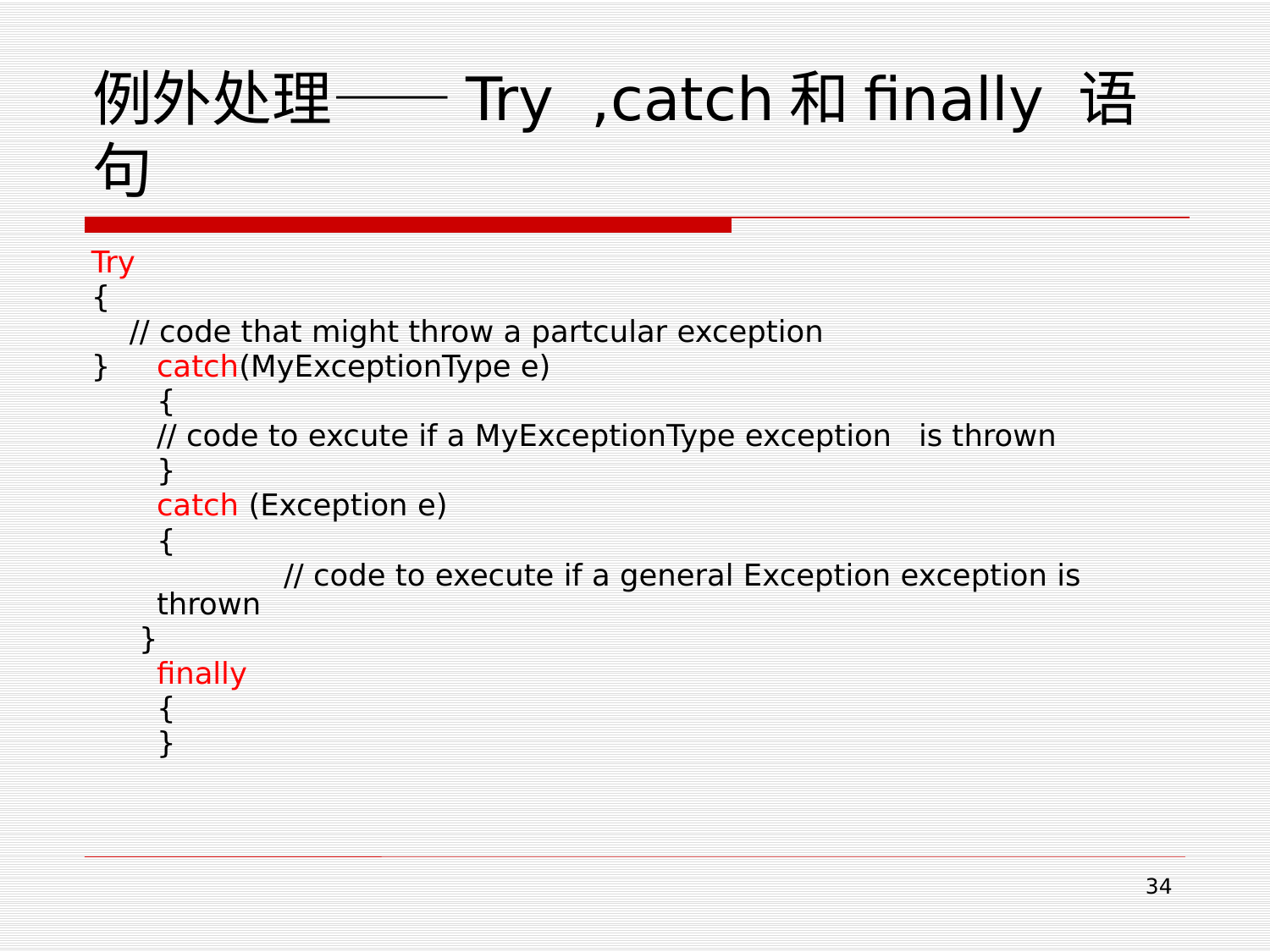

# 例外处理——Try  ,catch和finally 语句
Try
{
    // code that might throw a partcular exception
}	catch(MyExceptionType e)
	{
      	// code to excute if a MyExceptionType exception 	is thrown
   	}
	catch (Exception e)
	{
    		// code to execute if a general Exception exception is thrown
     }
	finally
	{
	}

34